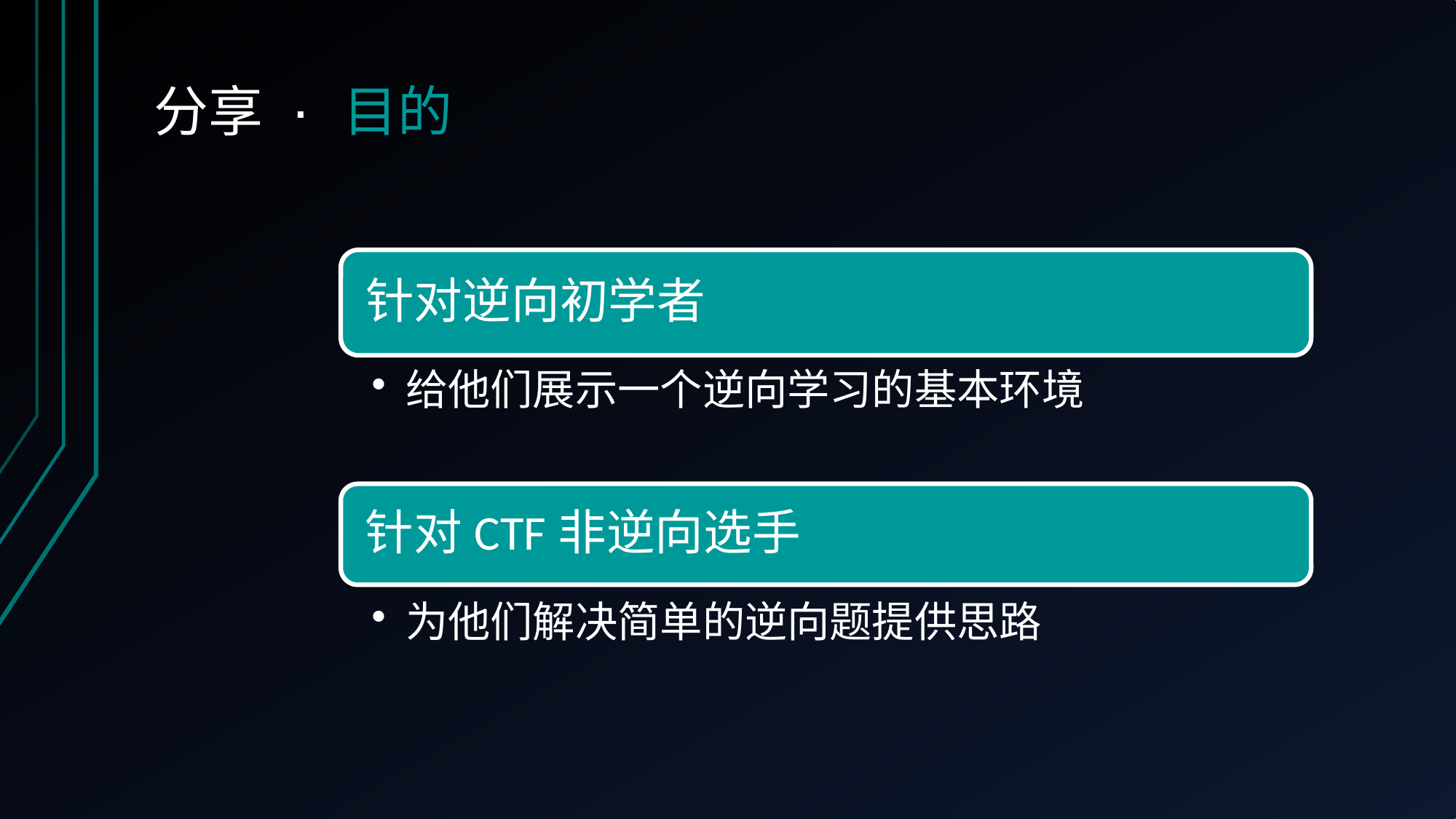

分享 · 目的

针对逆向初学者
给他们展示一个逆向学习的基本环境
针对CTF非逆向选手
为他们解决简单的逆向题提供思路